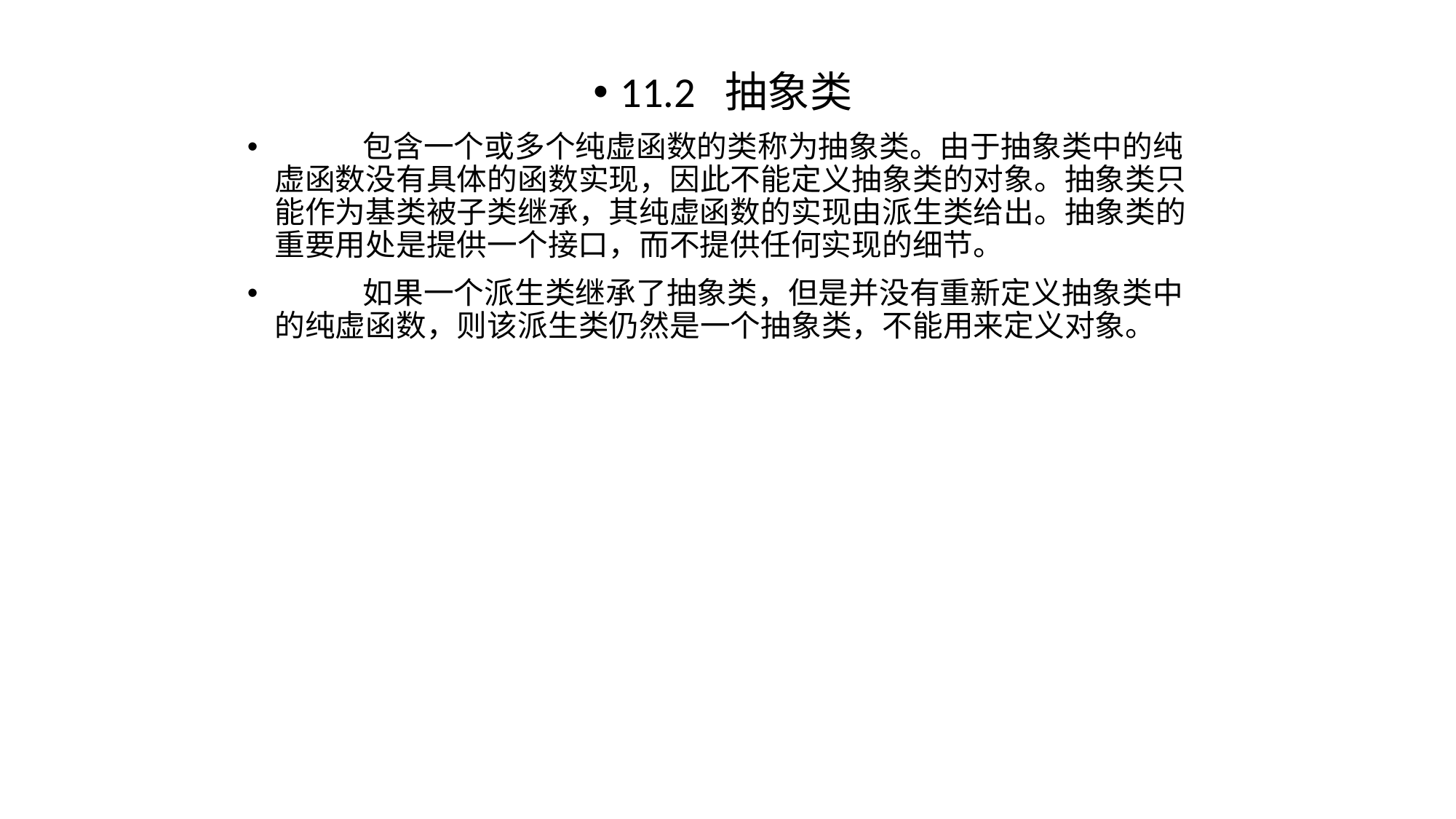

11.2  抽象类
            包含一个或多个纯虚函数的类称为抽象类。由于抽象类中的纯虚函数没有具体的函数实现，因此不能定义抽象类的对象。抽象类只能作为基类被子类继承，其纯虚函数的实现由派生类给出。抽象类的重要用处是提供一个接口，而不提供任何实现的细节。
            如果一个派生类继承了抽象类，但是并没有重新定义抽象类中的纯虚函数，则该派生类仍然是一个抽象类，不能用来定义对象。